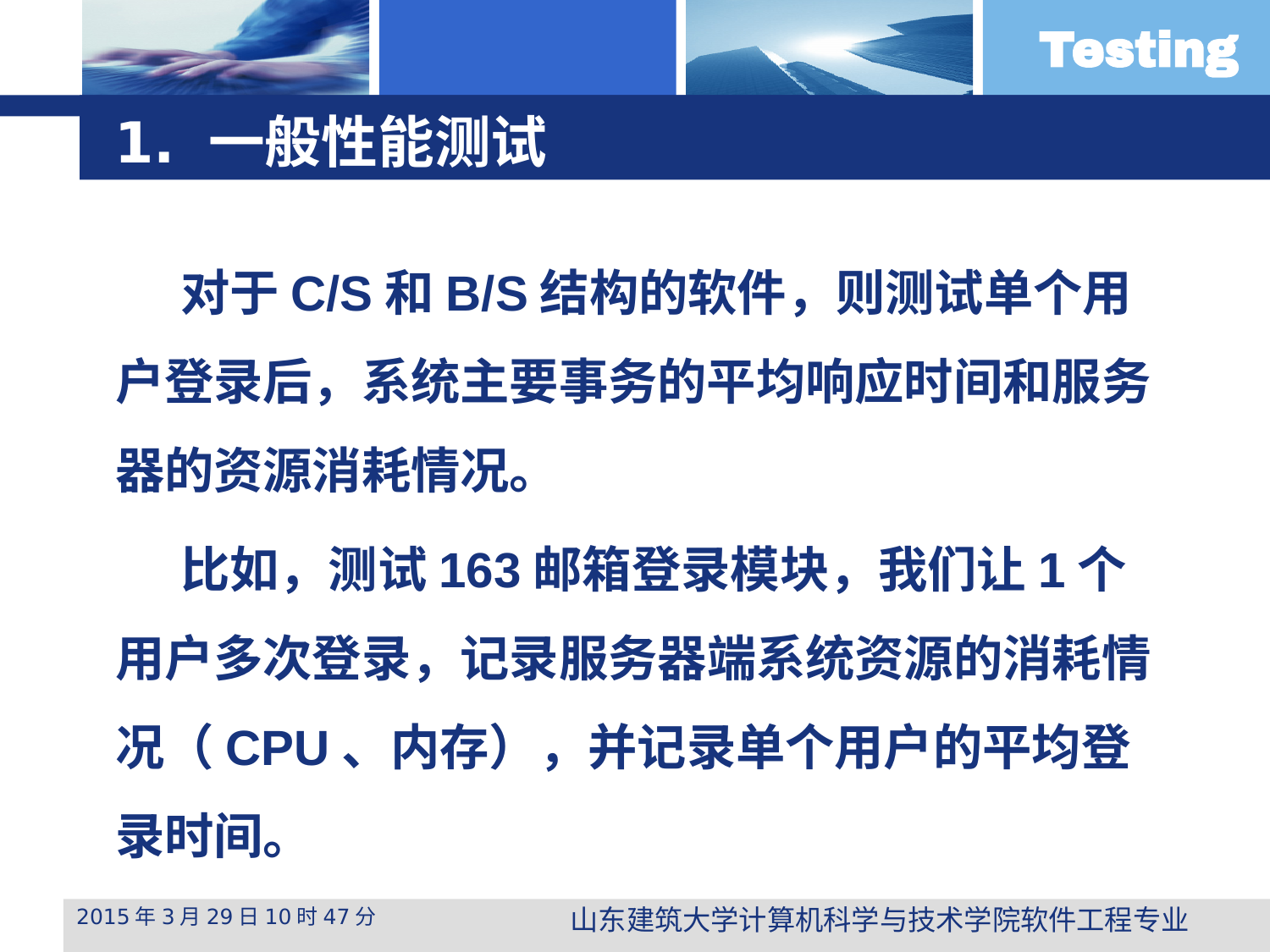

# 1. 一般性能测试
         对于C/S和B/S结构的软件，则测试单个用户登录后，系统主要事务的平均响应时间和服务器的资源消耗情况。
         比如，测试163邮箱登录模块，我们让1个用户多次登录，记录服务器端系统资源的消耗情况（CPU、内存），并记录单个用户的平均登录时间。
山东建筑大学计算机科学与技术学院软件工程专业
2015年3月29日10时47分